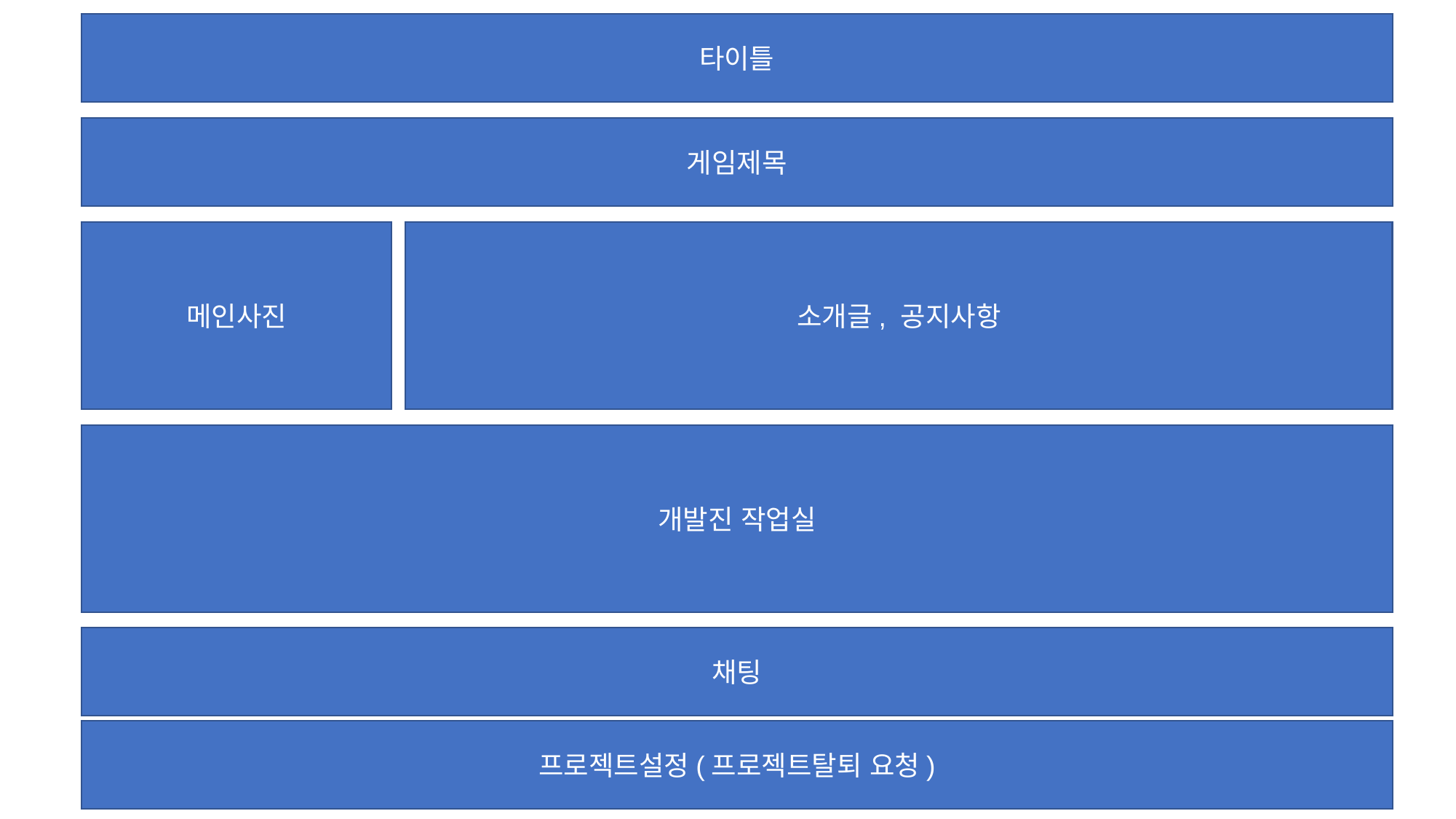

타이틀
게임제목
소개글, 공지사항
메인사진
개발진 작업실
채팅
프로젝트설정(프로젝트탈퇴 요청)